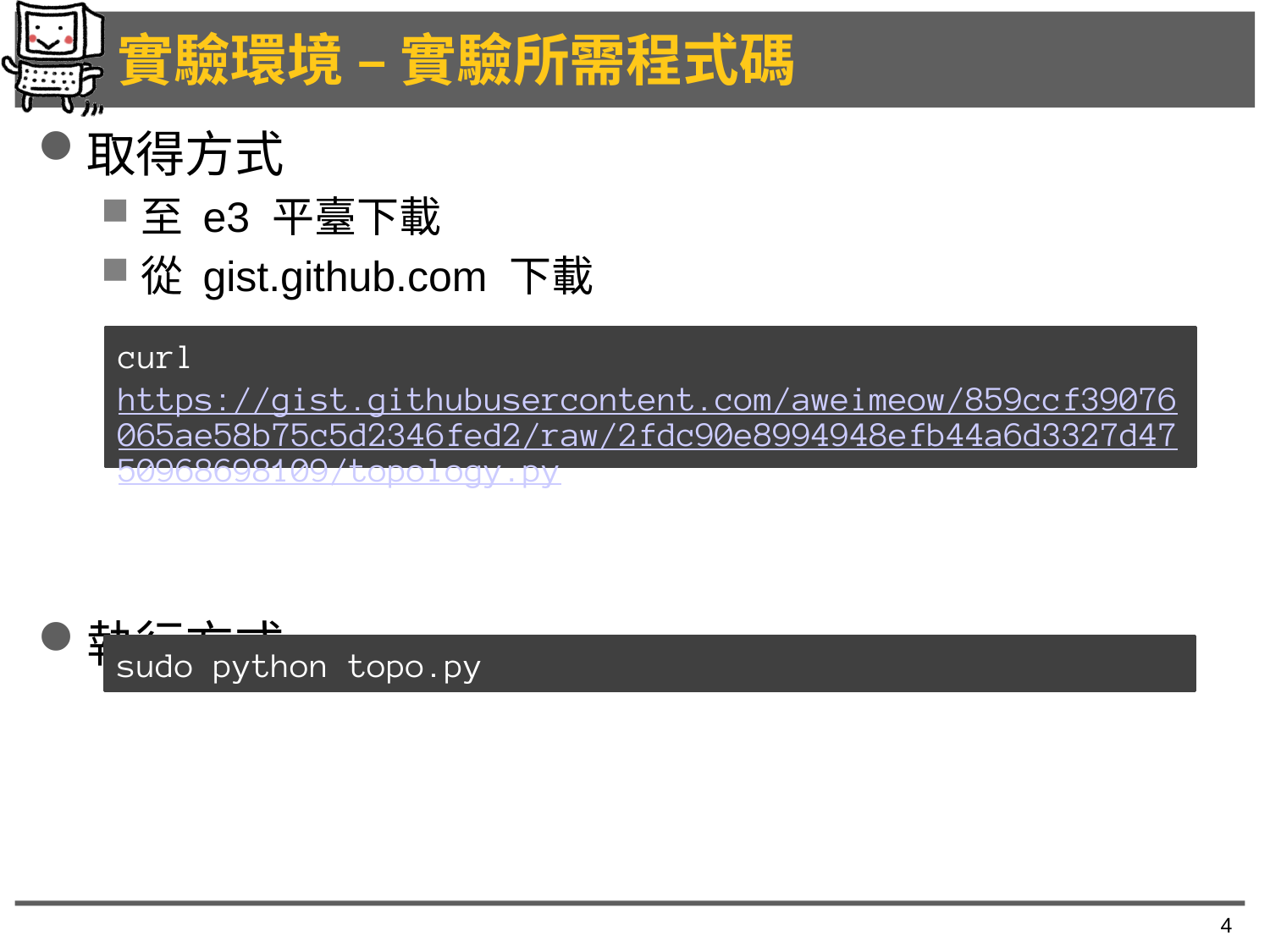

# 實驗環境 – 實驗所需程式碼
取得方式
至 e3 平臺下載
從 gist.github.com 下載

執行方式

curl https://gist.githubusercontent.com/aweimeow/859ccf39076065ae58b75c5d2346fed2/raw/2fdc90e8994948efb44a6d3327d4750968698109/topology.py -o topo.py
sudo python topo.py
4